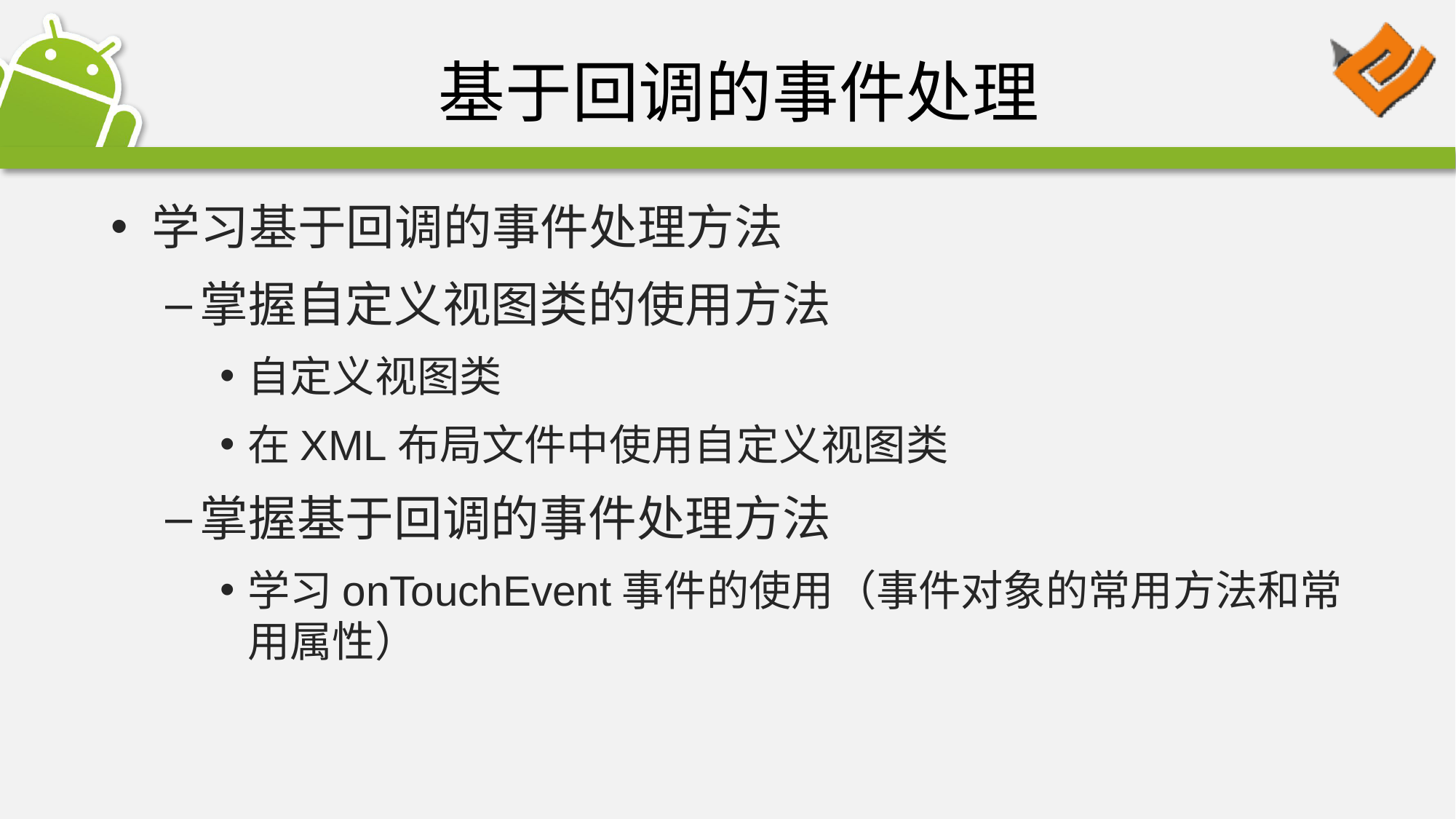

# 基于回调的事件处理
学习基于回调的事件处理方法
掌握自定义视图类的使用方法
自定义视图类
在XML布局文件中使用自定义视图类
掌握基于回调的事件处理方法
学习onTouchEvent事件的使用（事件对象的常用方法和常用属性）